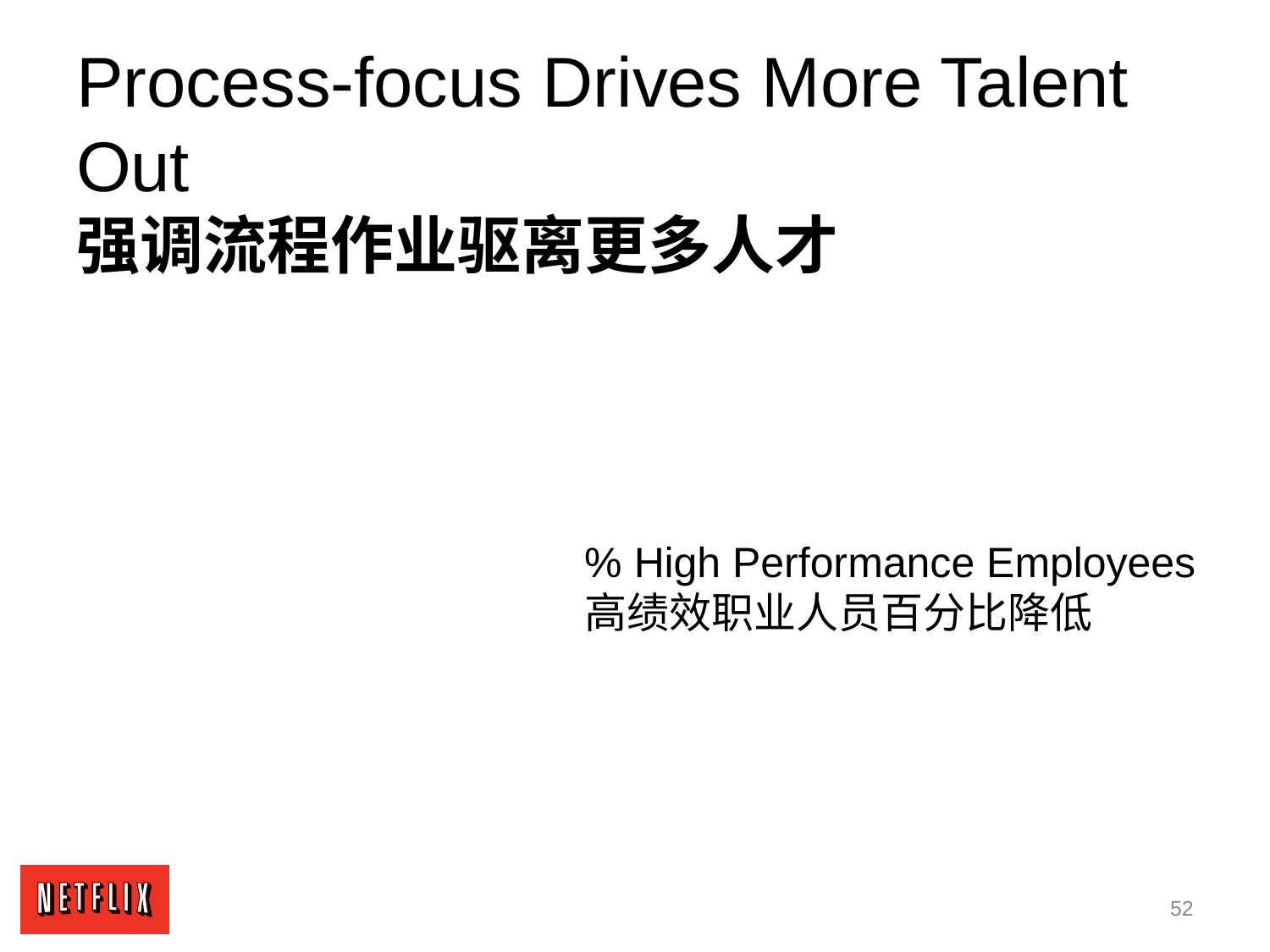

Process-focus Drives More Talent Out
强调流程作业驱离更多人才
% High Performance Employees
高绩效职业人员百分比降低

52